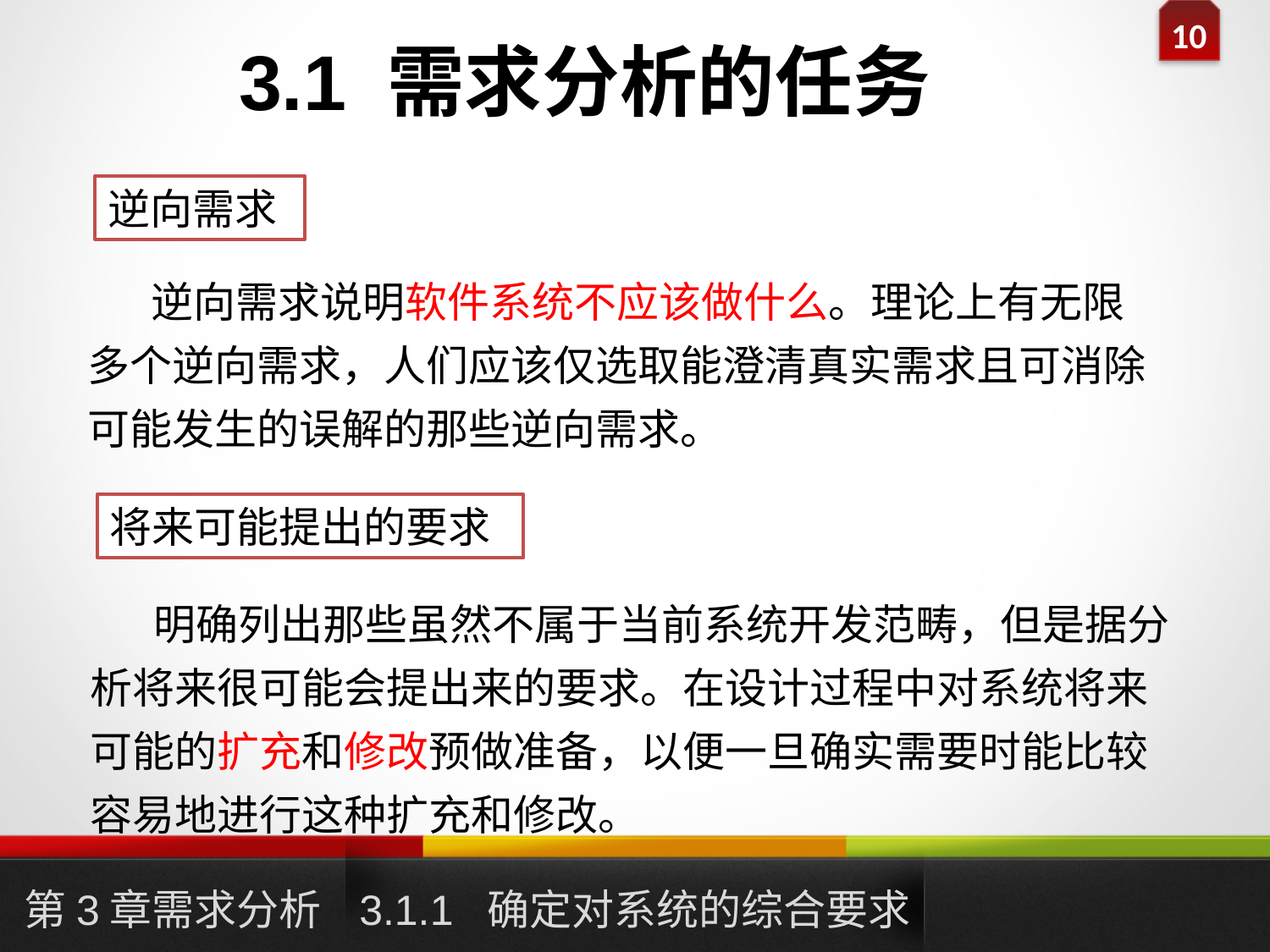

# 3.1 需求分析的任务
逆向需求
逆向需求说明软件系统不应该做什么。理论上有无限多个逆向需求，人们应该仅选取能澄清真实需求且可消除可能发生的误解的那些逆向需求。
将来可能提出的要求
明确列出那些虽然不属于当前系统开发范畴，但是据分析将来很可能会提出来的要求。在设计过程中对系统将来可能的扩充和修改预做准备，以便一旦确实需要时能比较容易地进行这种扩充和修改。
第3章需求分析
3.1.1  确定对系统的综合要求